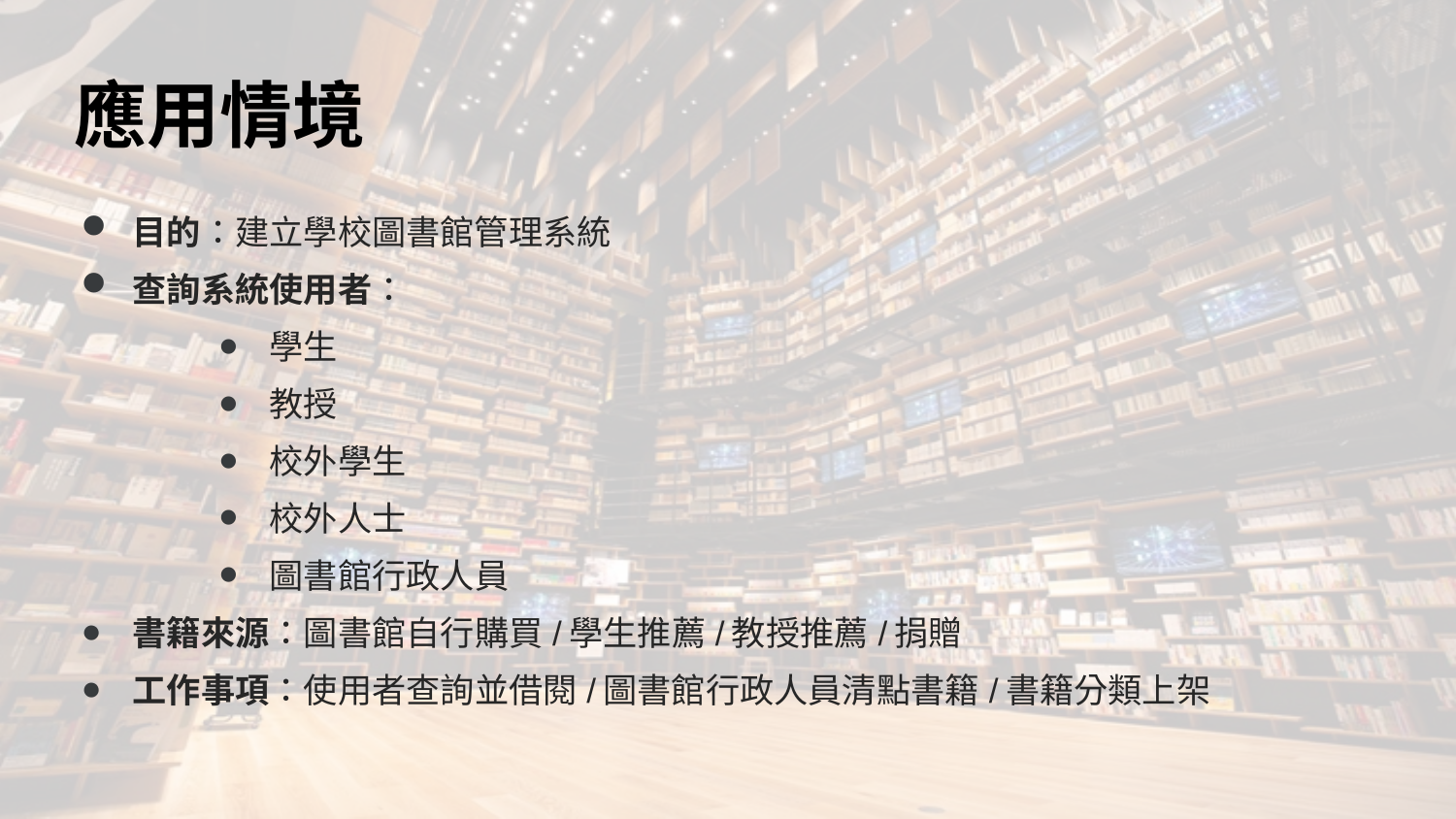

# 應用情境
目的：建立學校圖書館管理系統
查詢系統使用者：
學生
教授
校外學生
校外人士
圖書館行政人員
書籍來源：圖書館自行購買/學生推薦/教授推薦/捐贈
工作事項：使用者查詢並借閱/圖書館行政人員清點書籍/書籍分類上架